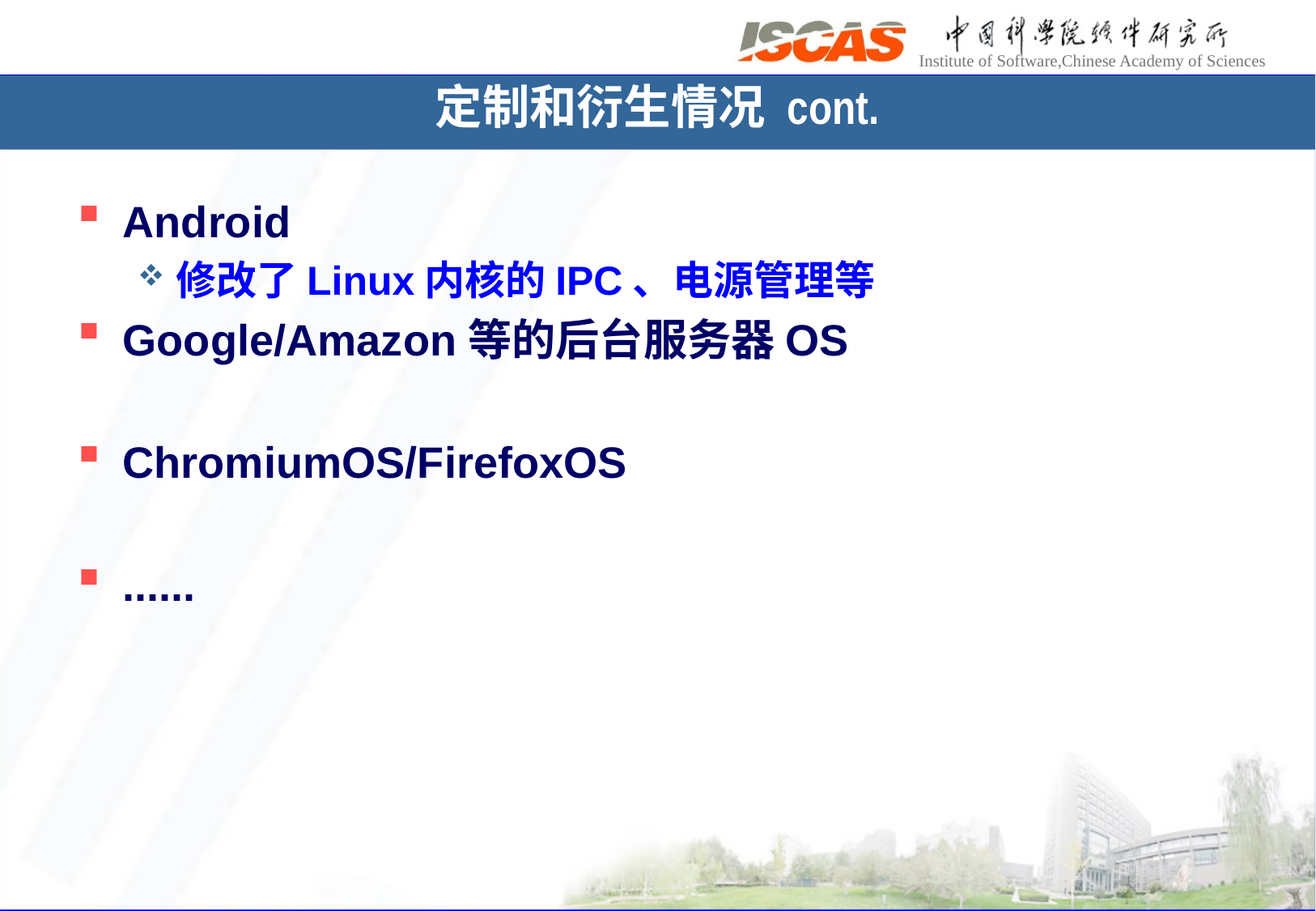

# 定制和衍生情况 cont.
Android
修改了Linux内核的IPC、电源管理等
Google/Amazon等的后台服务器OS

ChromiumOS/FirefoxOS

......